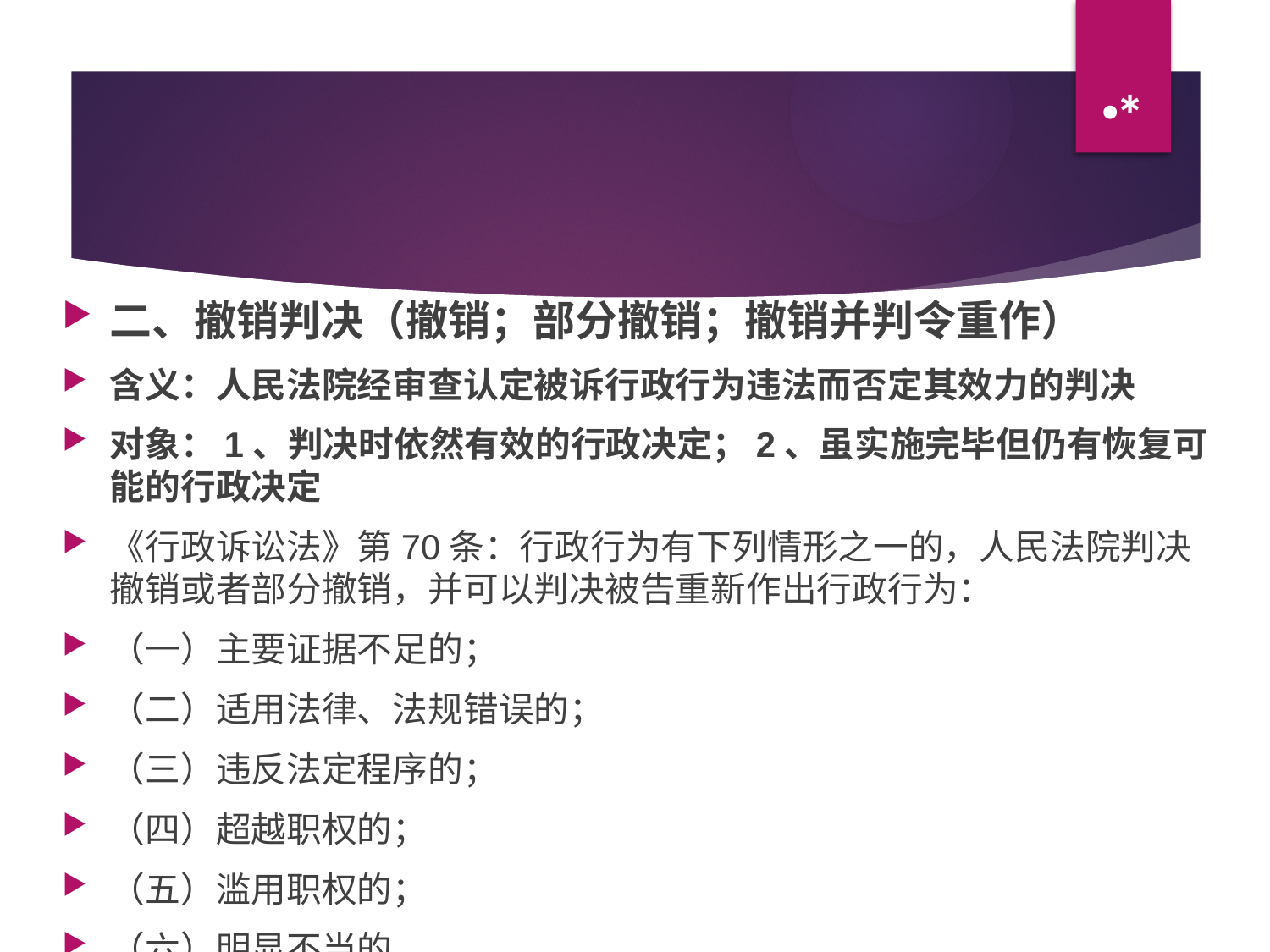

*
#
二、撤销判决（撤销；部分撤销；撤销并判令重作）
含义：人民法院经审查认定被诉行政行为违法而否定其效力的判决
对象：1、判决时依然有效的行政决定；2、虽实施完毕但仍有恢复可能的行政决定
《行政诉讼法》第70条：行政行为有下列情形之一的，人民法院判决撤销或者部分撤销，并可以判决被告重新作出行政行为：
（一）主要证据不足的；
（二）适用法律、法规错误的；
（三）违反法定程序的；
（四）超越职权的；
（五）滥用职权的；
（六）明显不当的。